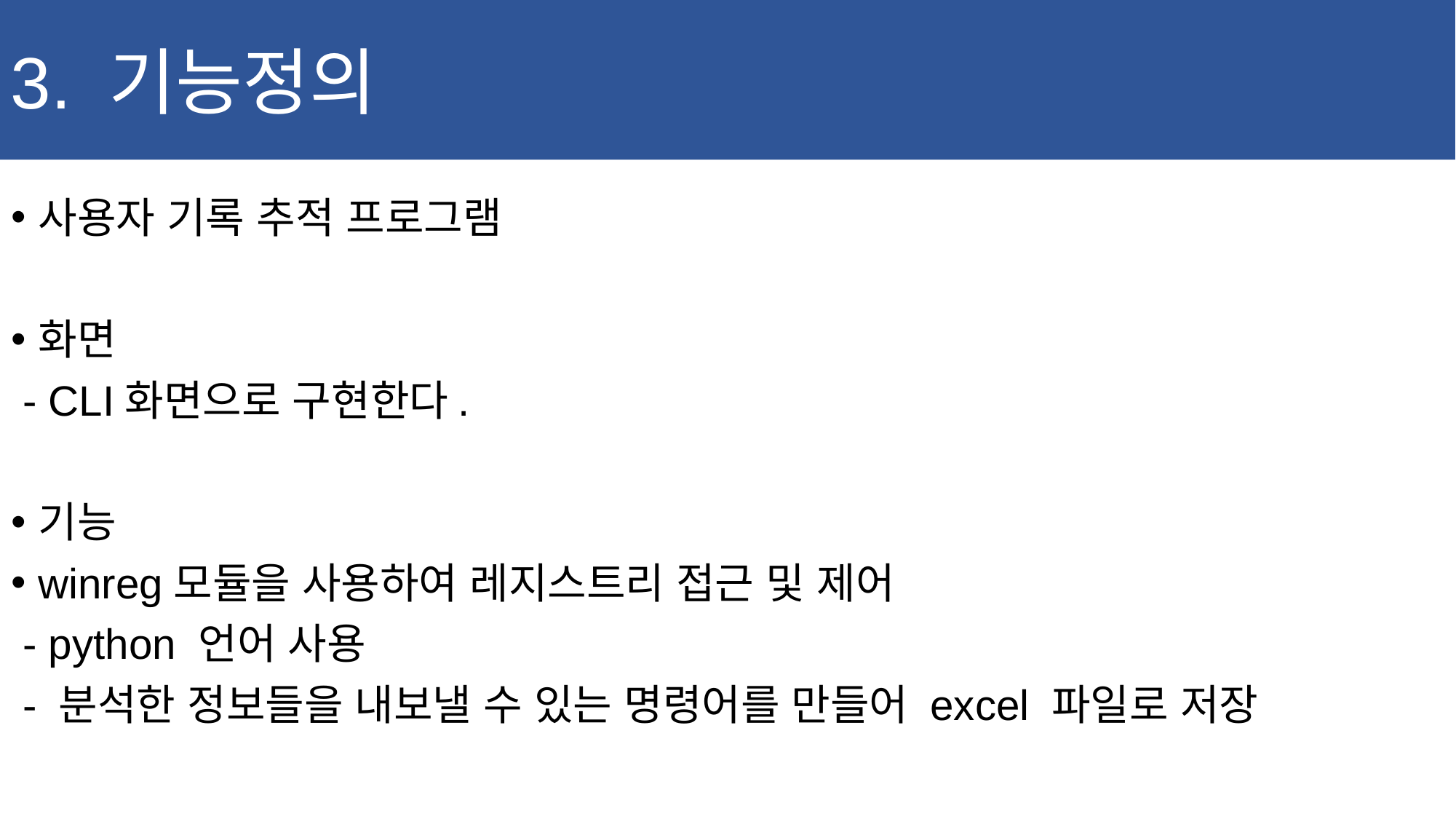

3. 기능정의
사용자 기록 추적 프로그램

화면
 - CLI화면으로 구현한다.

기능
winreg모듈을 사용하여 레지스트리 접근 및 제어
 - python 언어 사용
 - 분석한 정보들을 내보낼 수 있는 명령어를 만들어 excel 파일로 저장